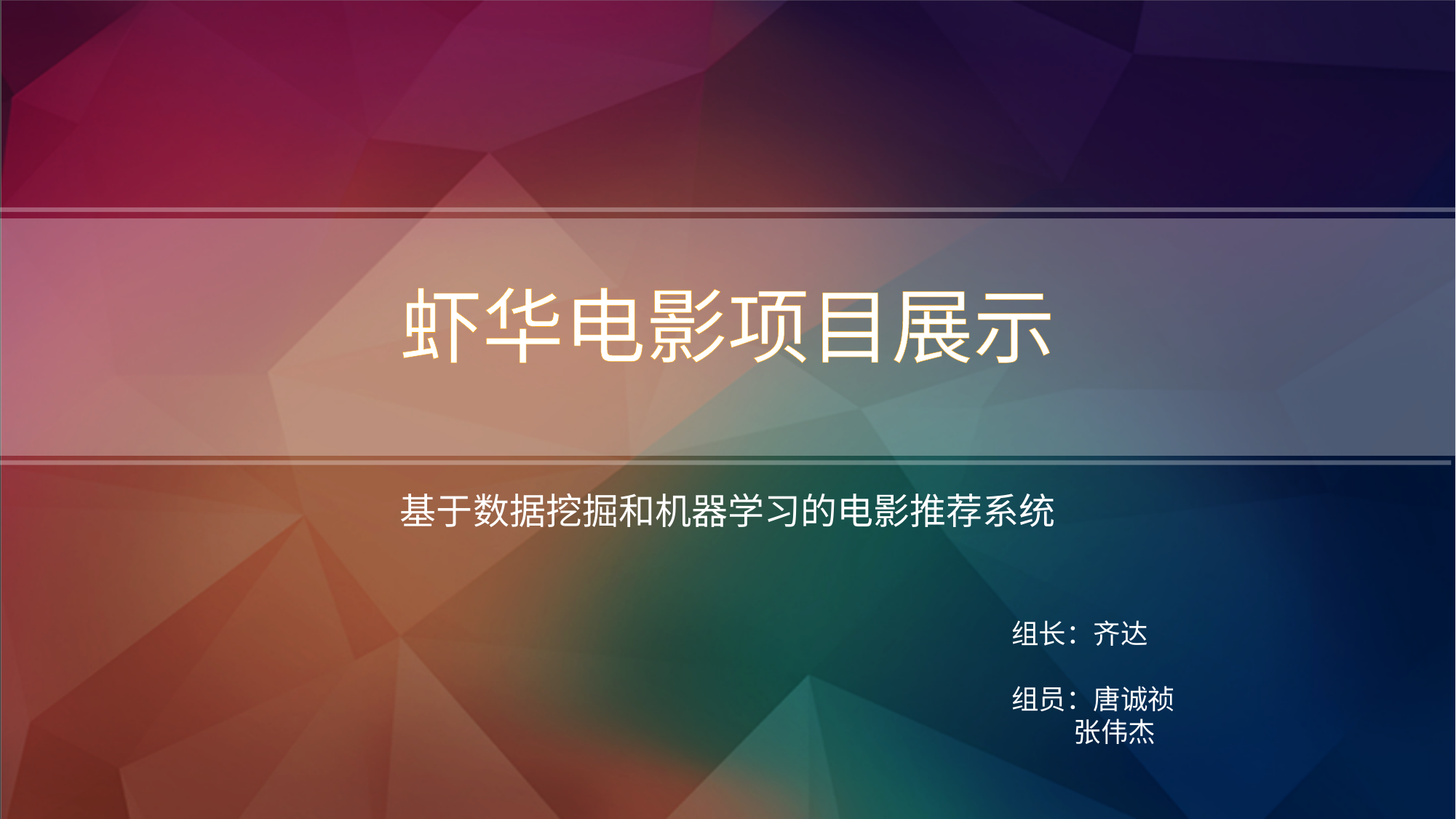

# 虾华电影项目展示
基于数据挖掘和机器学习的电影推荐系统

组长：齐达

组员：唐诚祯
         张伟杰